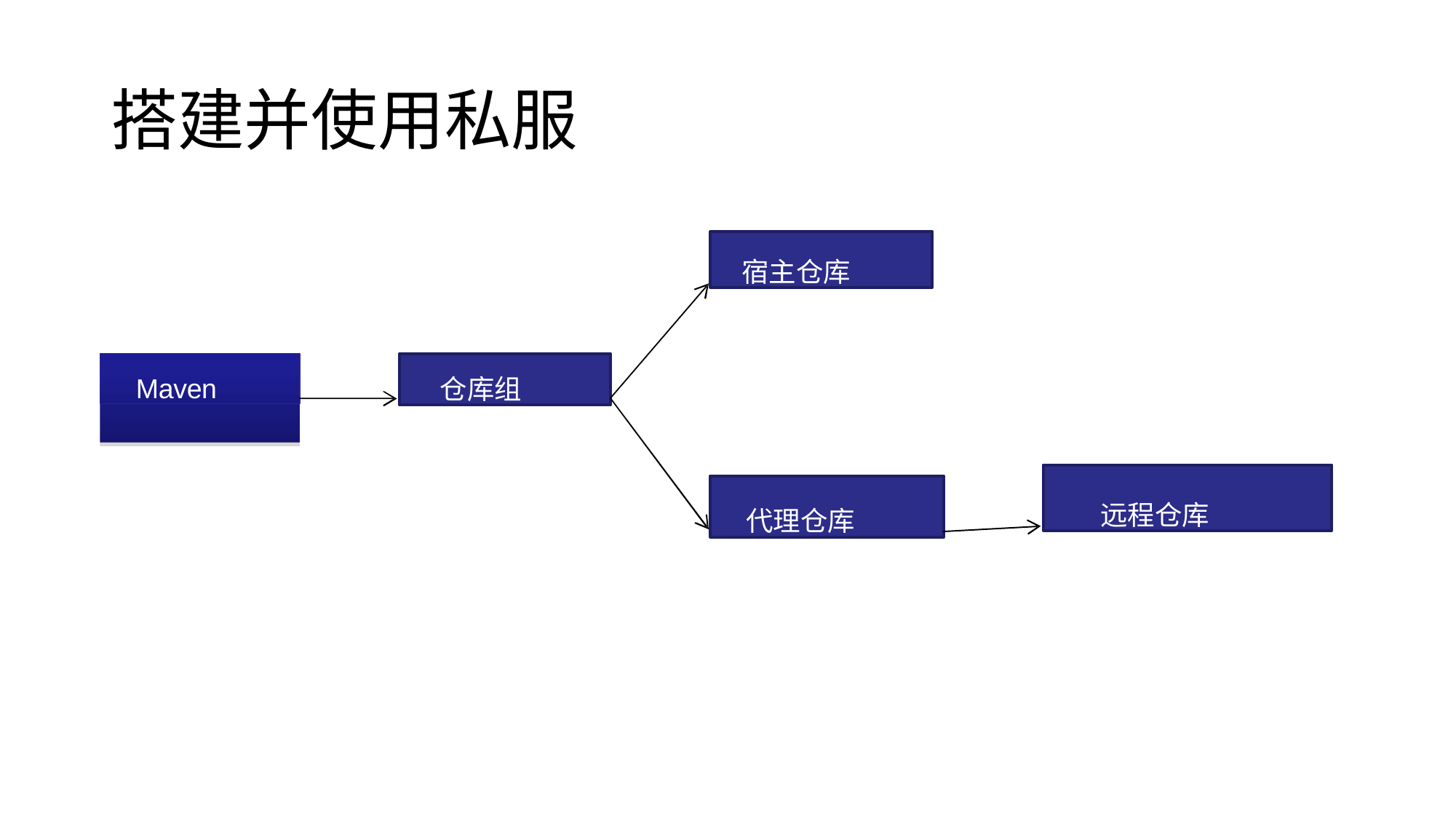

# 搭建并使用私服
宿主仓库

Maven
仓库组
Maven

远程仓库

代理仓库